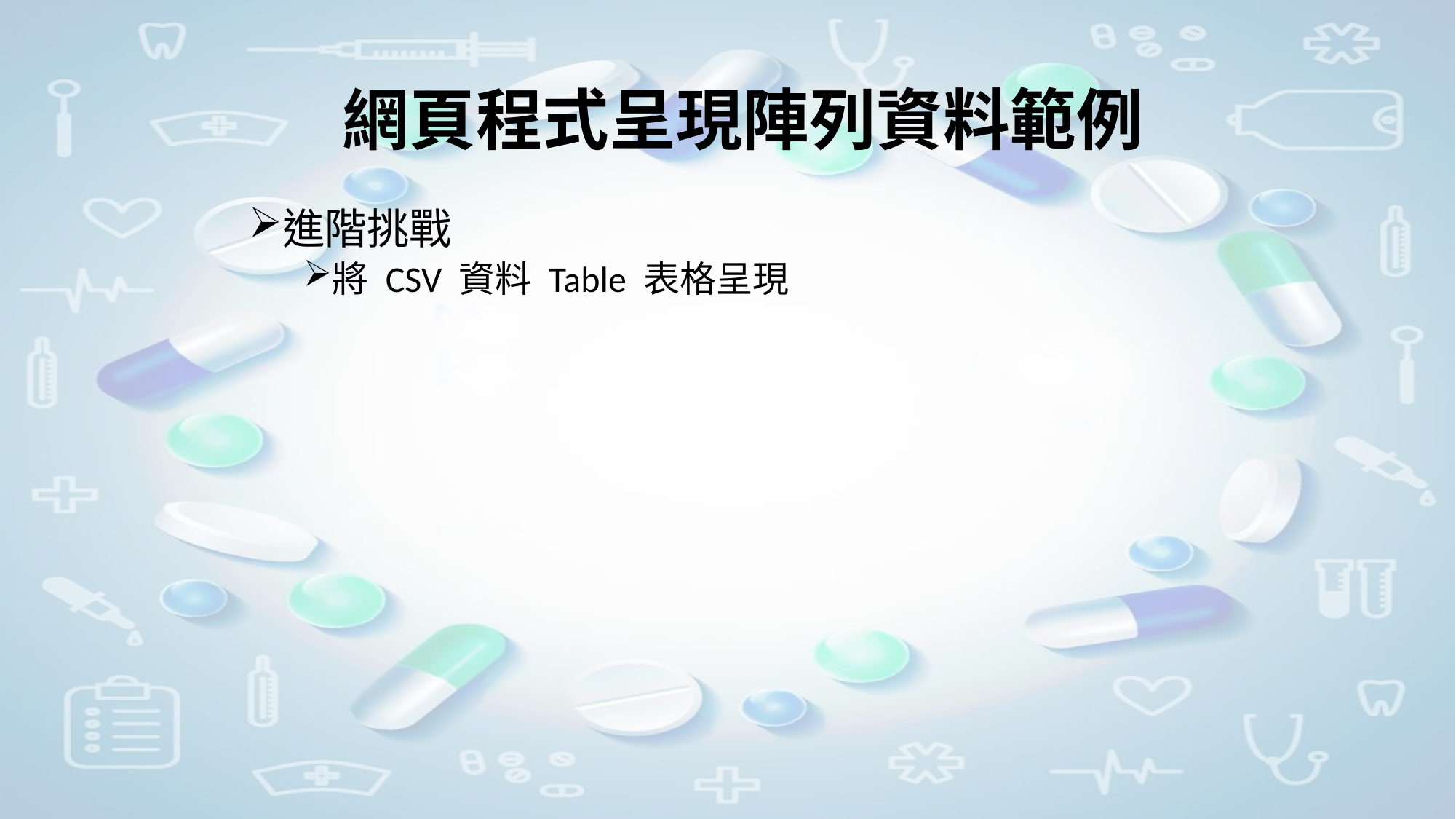

# 網頁程式呈現陣列資料範例
進階挑戰
將 CSV 資料 Table 表格呈現